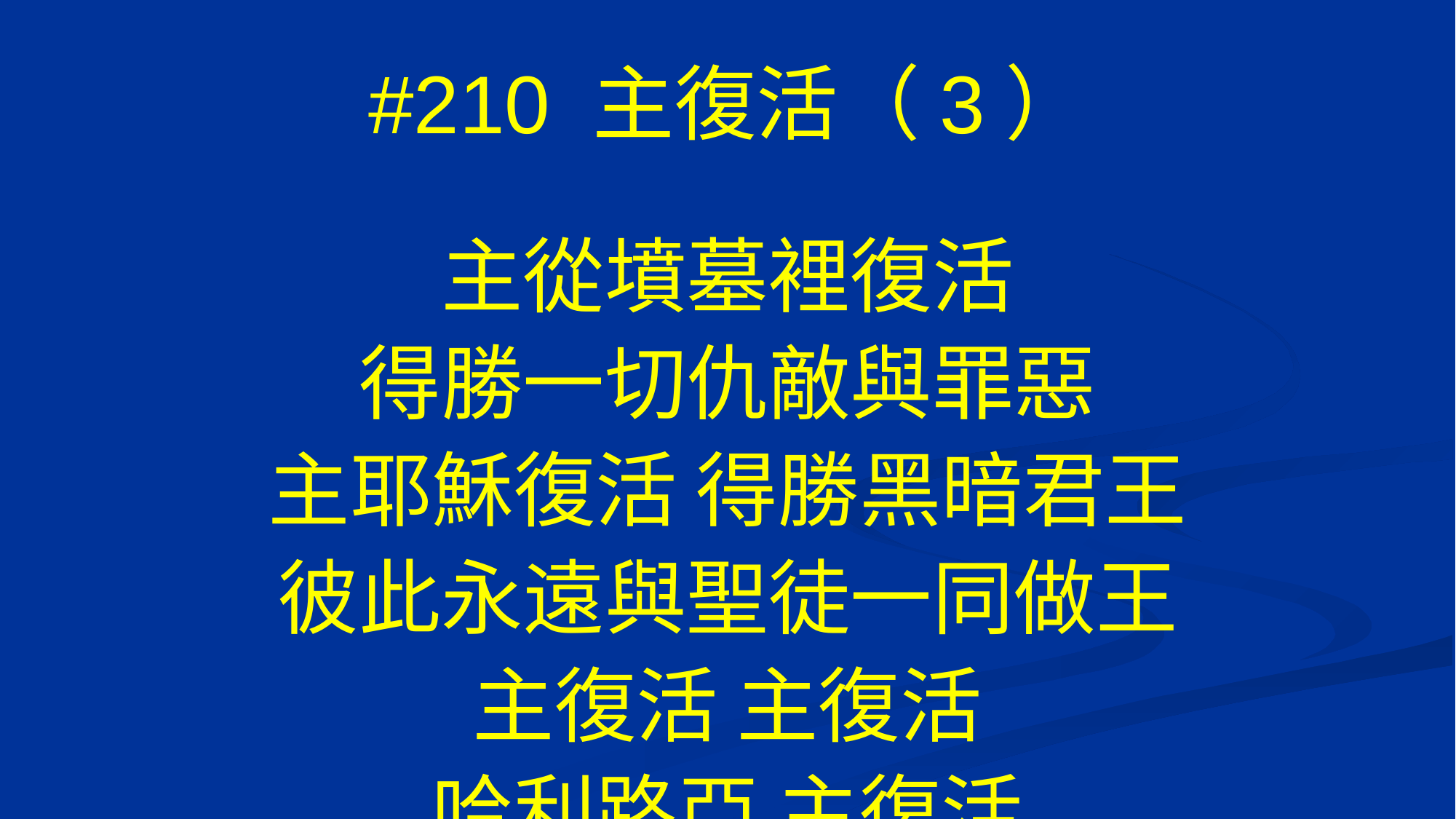

# #210 主復活（3）
主從墳墓裡復活
得勝一切仇敵與罪惡
主耶穌復活 得勝黑暗君王
彼此永遠與聖徒一同做王
主復活 主復活
哈利路亞 主復活